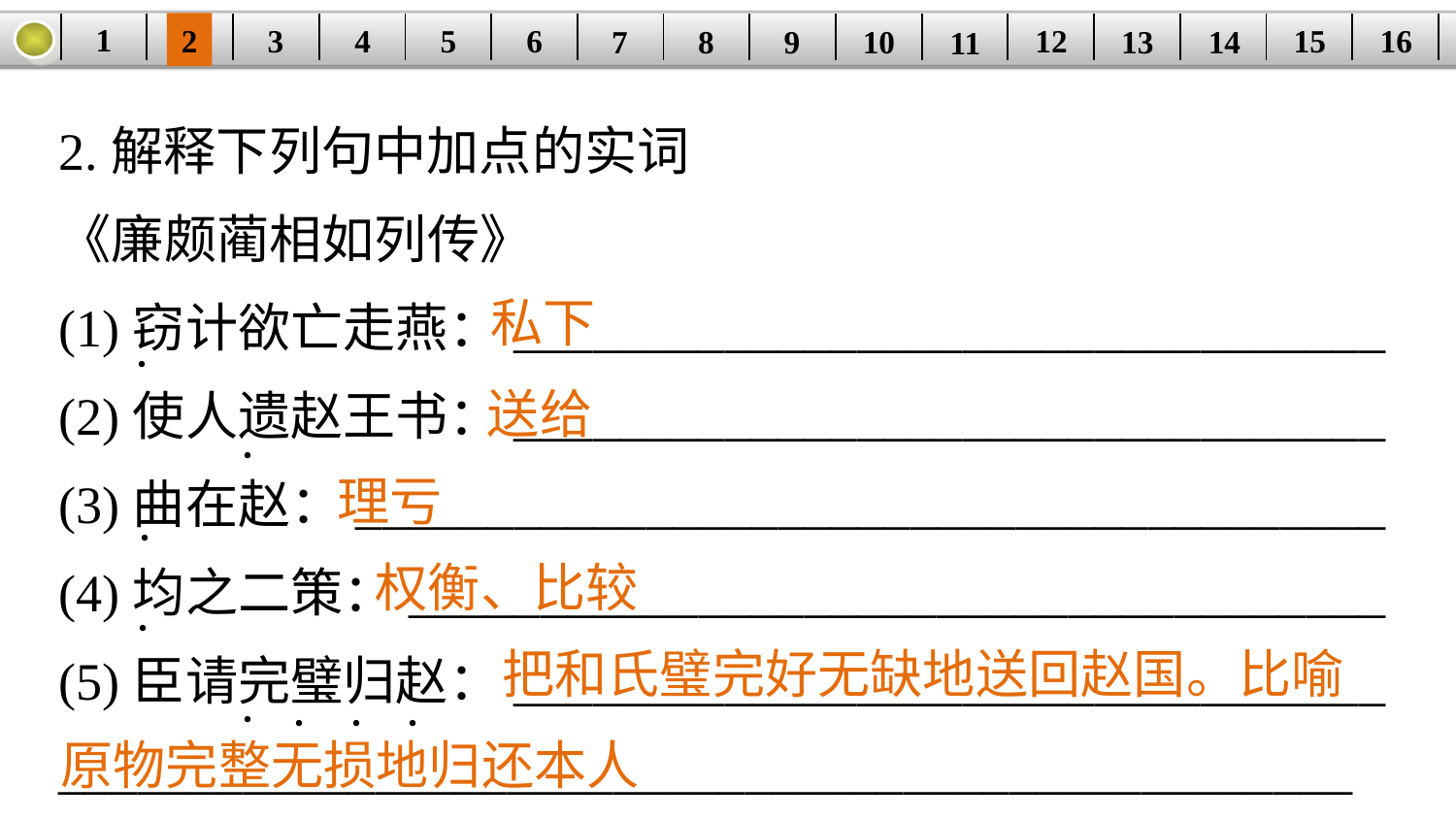

1
2
3
4
16
|  |  |  |  |  |  |  |  |  |  |  |  |  |  |  |  |
| --- | --- | --- | --- | --- | --- | --- | --- | --- | --- | --- | --- | --- | --- | --- | --- |
5
6
15
12
7
8
14
9
10
13
11

2.解释下列句中加点的实词
《廉颇蔺相如列传》
(1)窃计欲亡走燕：_________________________________
(2)使人遗赵王书：_________________________________
(3)曲在赵：_______________________________________
(4)均之二策：_____________________________________
(5)臣请完璧归赵：_________________________________
_________________________________________________
私下
·
送给
·
理亏
·
权衡、比较
·
把和氏璧完好无缺地送回赵国。比喻
·
·
·
·
原物完整无损地归还本人